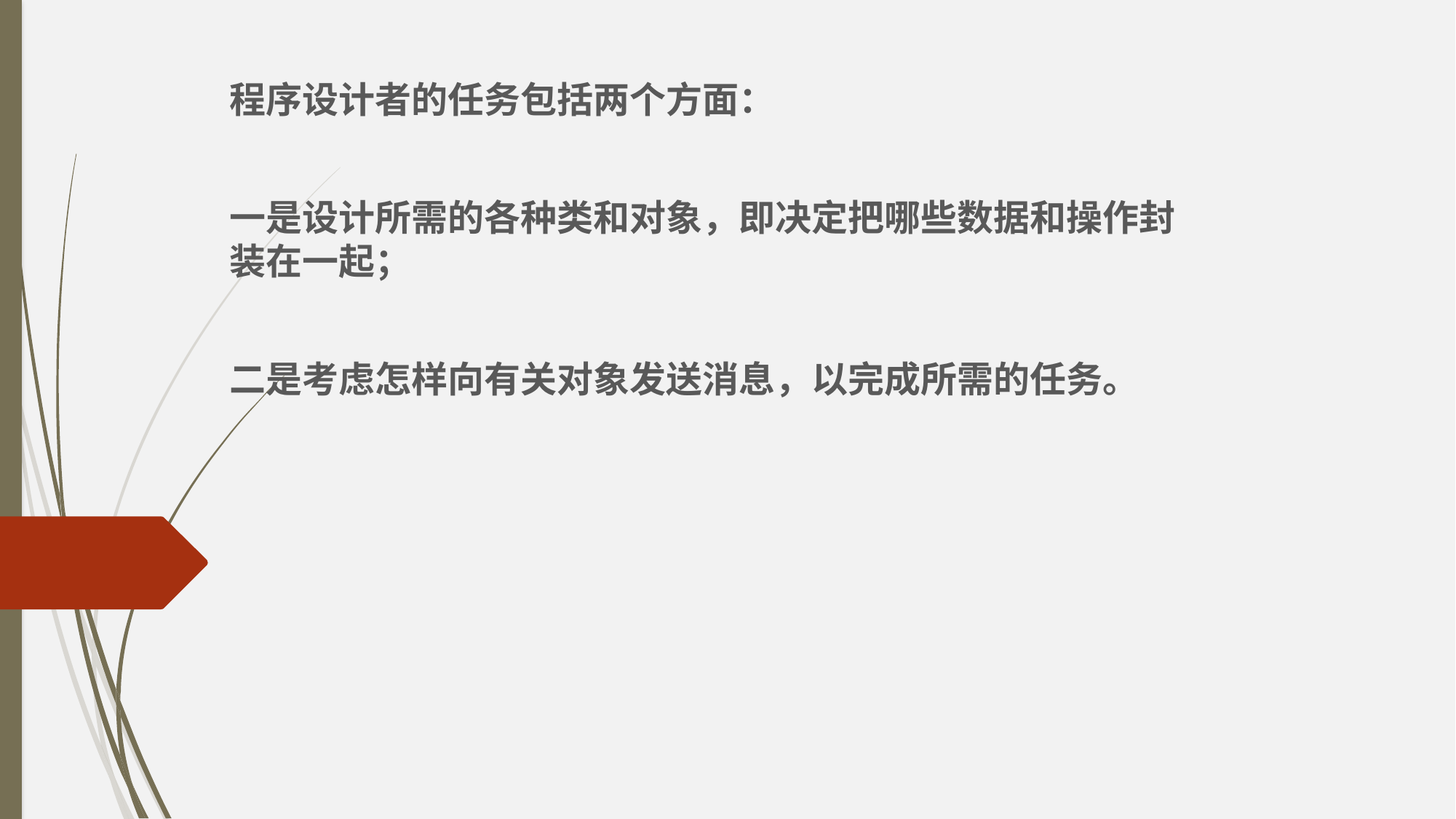

程序设计者的任务包括两个方面：

一是设计所需的各种类和对象，即决定把哪些数据和操作封装在一起；

二是考虑怎样向有关对象发送消息，以完成所需的任务。